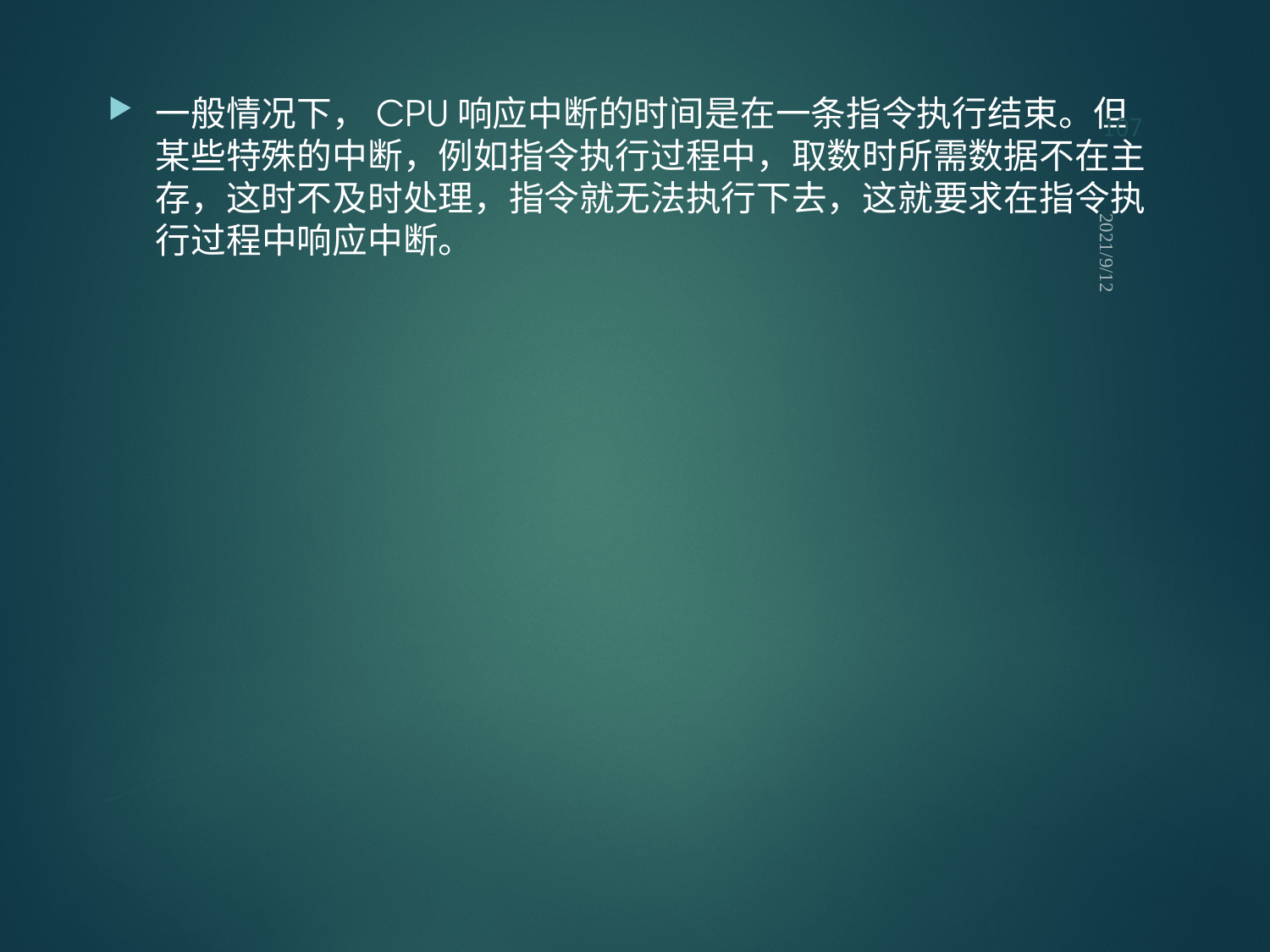

107
一般情况下，CPU响应中断的时间是在一条指令执行结束。但某些特殊的中断，例如指令执行过程中，取数时所需数据不在主存，这时不及时处理，指令就无法执行下去，这就要求在指令执行过程中响应中断。
2021/9/12